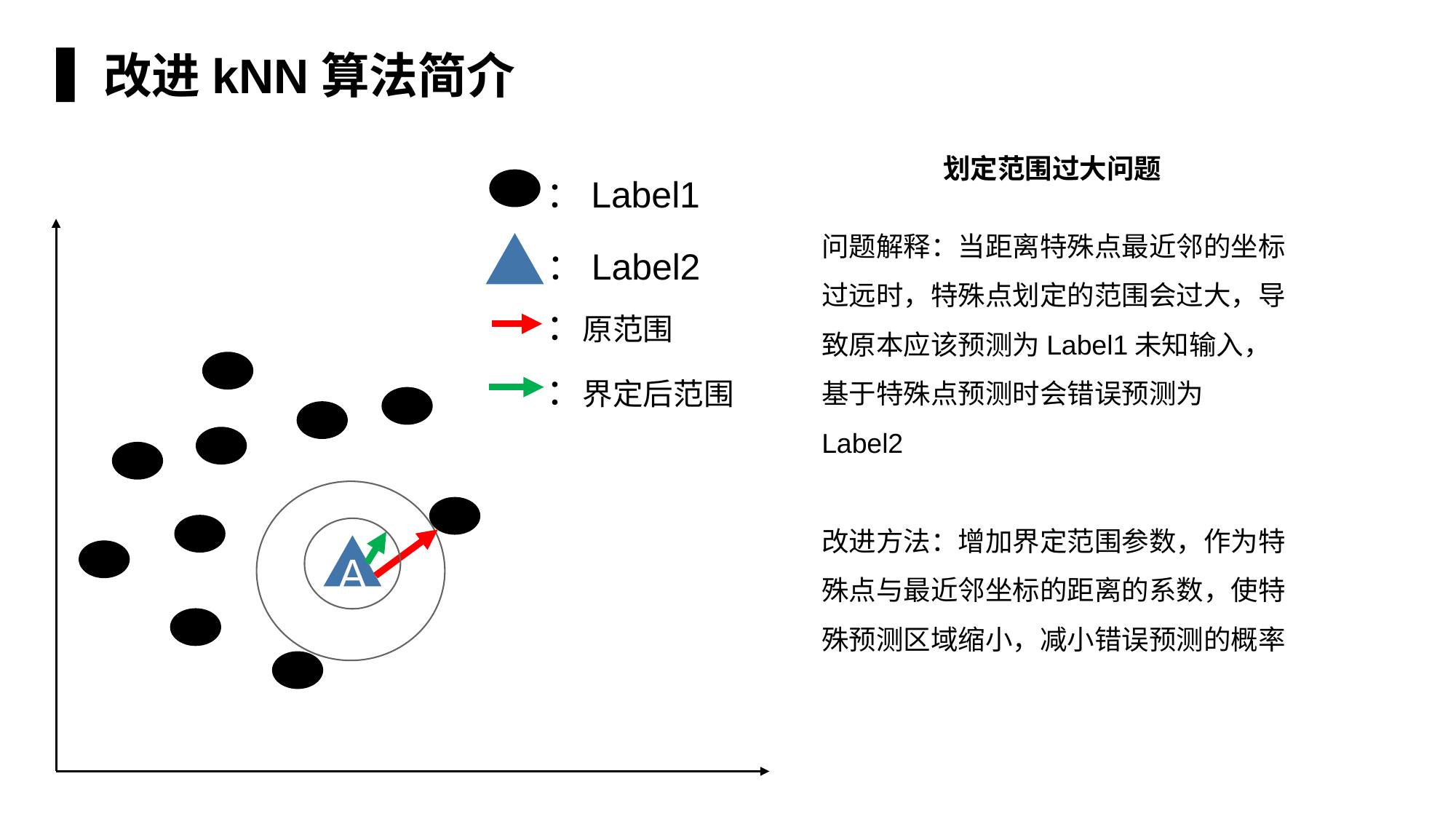

改进kNN算法简介

：Label1

：Label2

A

划定范围过大问题
问题解释：当距离特殊点最近邻的坐标过远时，特殊点划定的范围会过大，导致原本应该预测为Label1未知输入，基于特殊点预测时会错误预测为Label2

改进方法：增加界定范围参数，作为特殊点与最近邻坐标的距离的系数，使特殊预测区域缩小，减小错误预测的概率
：原范围
：界定后范围